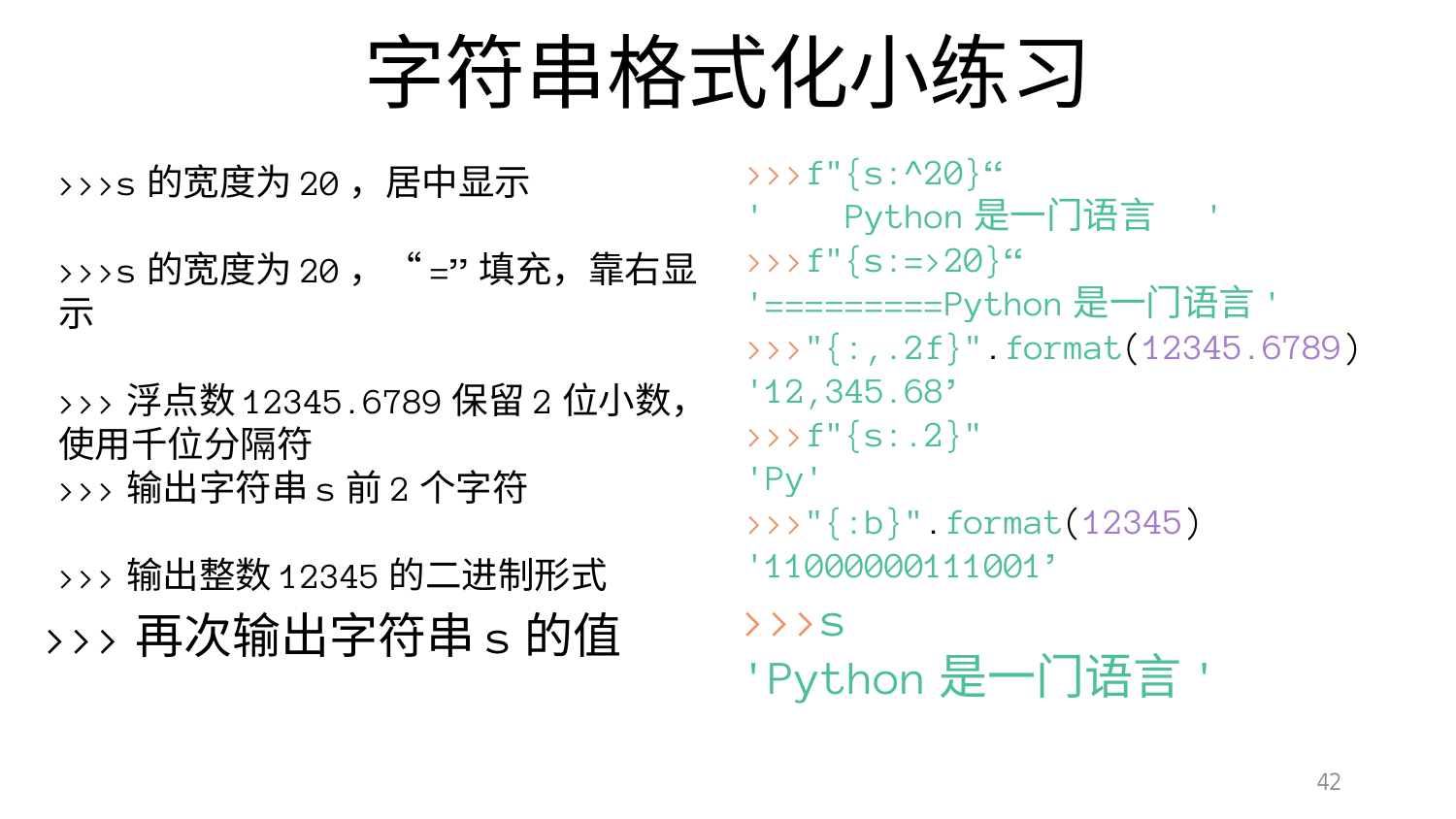

字符串格式化小练习
>>>f"{s:^20}“
'    Python是一门语言     '
>>>f"{s:=>20}“
'=========Python是一门语言'
>>>"{:,.2f}".format(12345.6789)
'12,345.68’
>>>f"{s:.2}"
'Py'
>>>"{:b}".format(12345)
'11000000111001’

>>>s的宽度为20，居中显示

>>>s的宽度为20，“=”填充，靠右显示

>>>浮点数12345.6789保留2位小数，使用千位分隔符
>>>输出字符串s前2个字符

>>>输出整数12345的二进制形式

>>>s
'Python是一门语言'
>>>再次输出字符串s的值
42